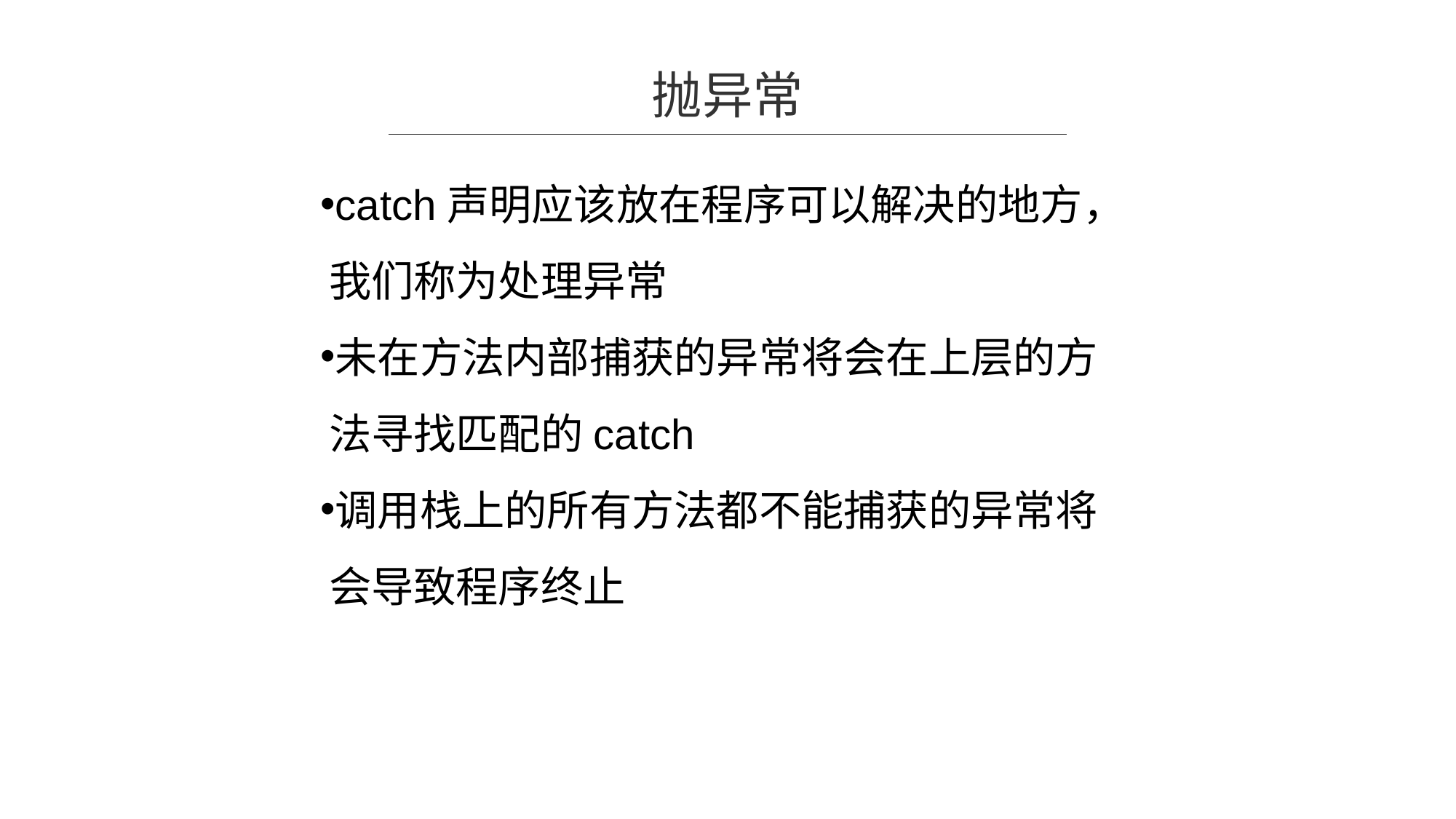

抛异常
catch声明应该放在程序可以解决的地方， 我们称为处理异常
未在方法内部捕获的异常将会在上层的方法寻找匹配的catch
调用栈上的所有方法都不能捕获的异常将会导致程序终止